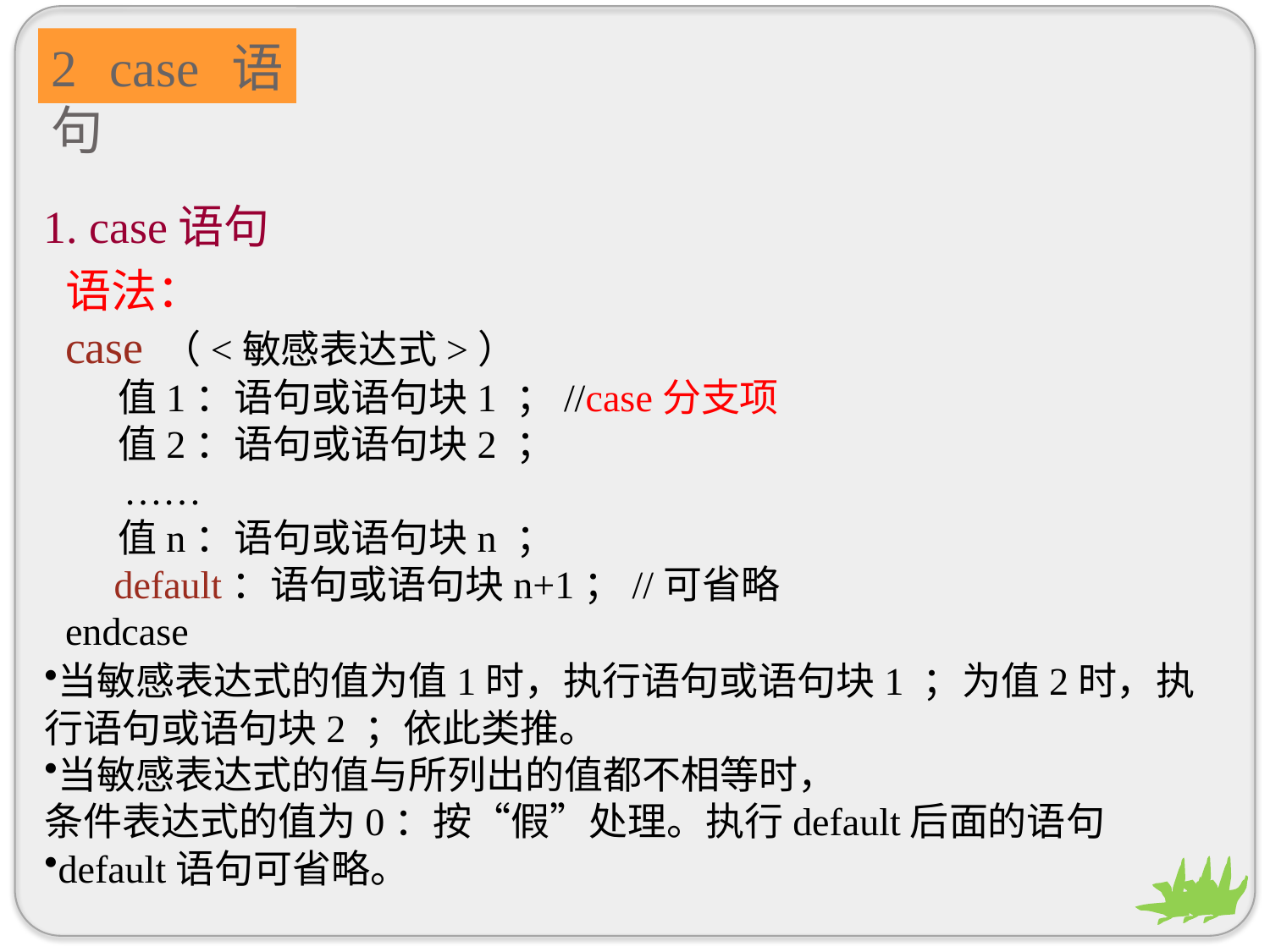

2 case语句
1. case语句
语法：
case （<敏感表达式>）
     值1：语句或语句块1 ；//case分支项
     值2：语句或语句块2 ；
      ……
     值n：语句或语句块n ；
     default：语句或语句块n+1；//可省略
endcase
当敏感表达式的值为值1时，执行语句或语句块1 ；为值2时，执行语句或语句块2 ；依此类推。
当敏感表达式的值与所列出的值都不相等时，
条件表达式的值为0：按“假”处理。执行default后面的语句
default语句可省略。
43